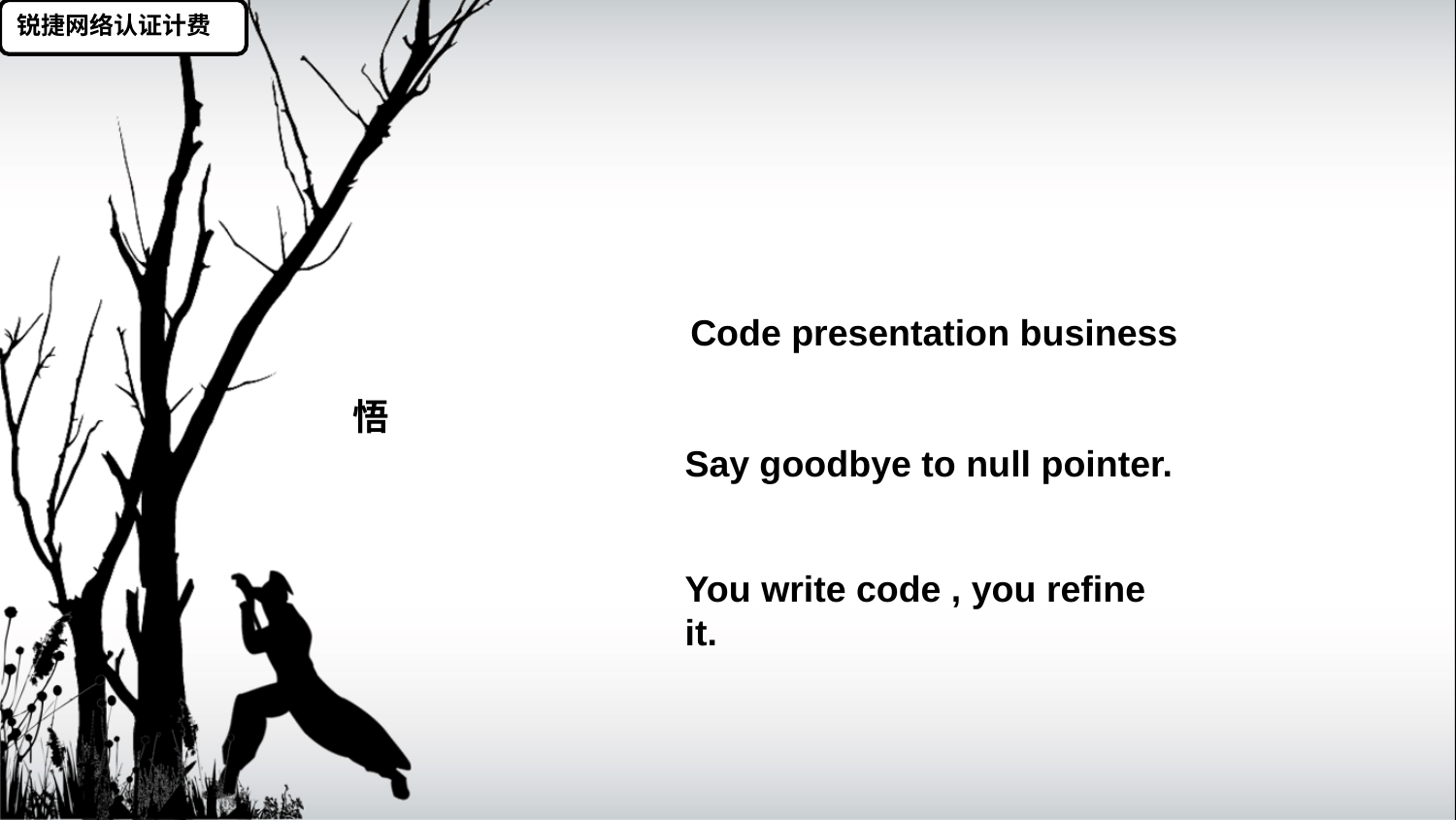

Code presentation business
悟
Say goodbye to null pointer.
You write code , you refine it.